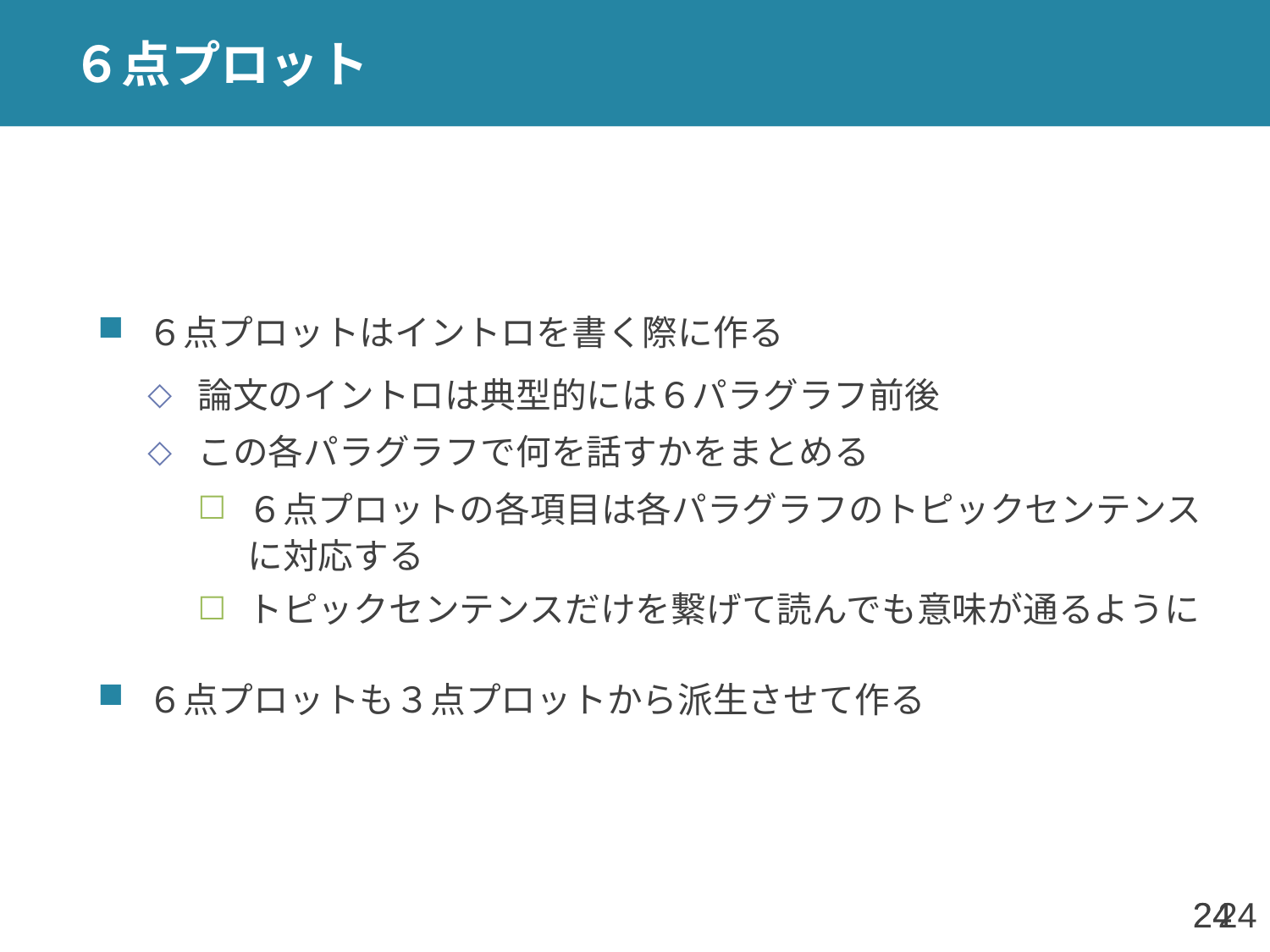

# ６点プロット
６点プロットはイントロを書く際に作る
論文のイントロは典型的には６パラグラフ前後
この各パラグラフで何を話すかをまとめる
６点プロットの各項目は各パラグラフのトピックセンテンスに対応する
トピックセンテンスだけを繋げて読んでも意味が通るように
６点プロットも３点プロットから派生させて作る
24